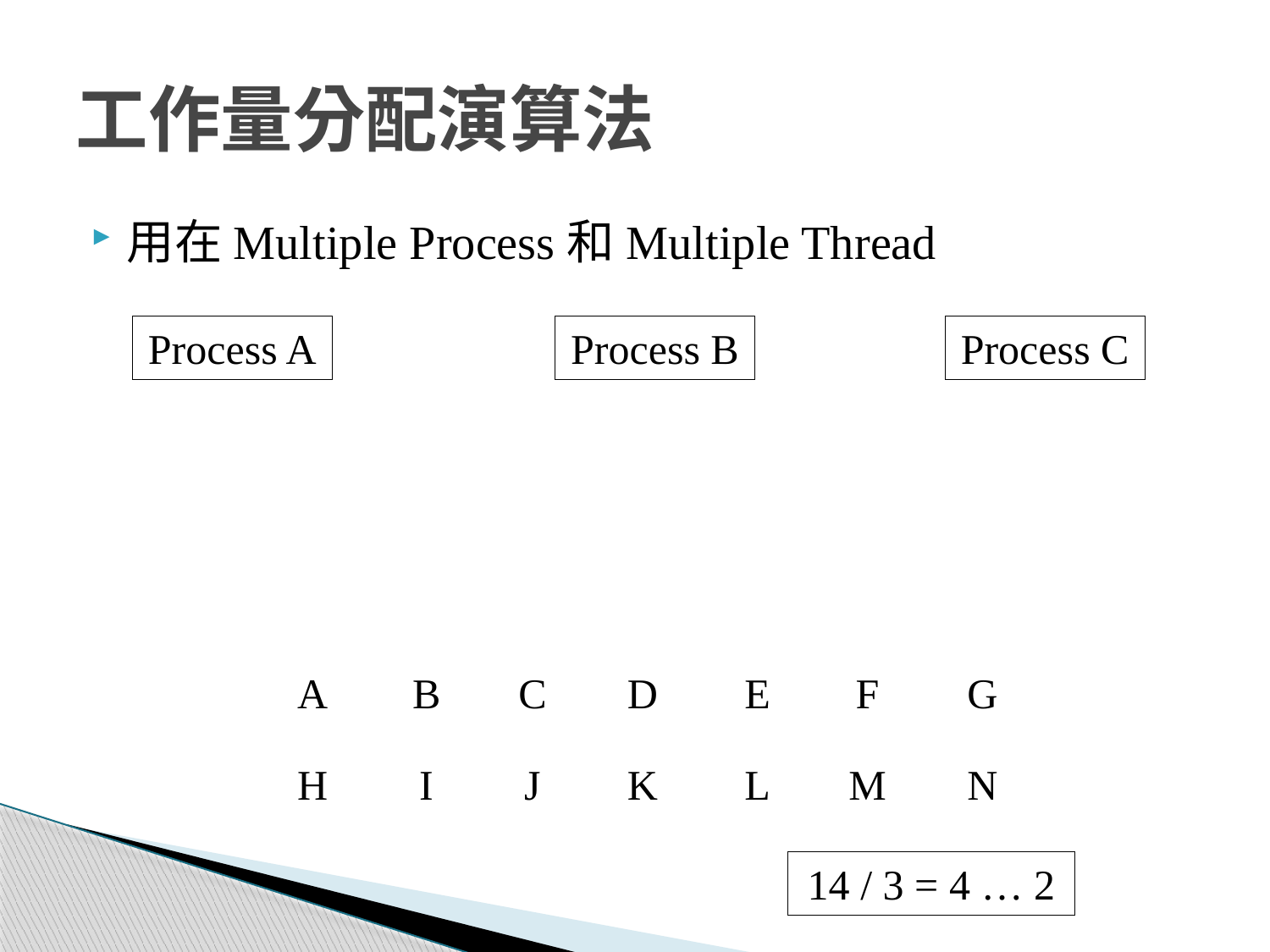

# 工作量分配演算法
用在Multiple Process和Multiple Thread
Process B
Process A
Process C
F
E
D
B
A
C
G
N
M
L
K
J
I
H
14 / 3 = 4 … 2